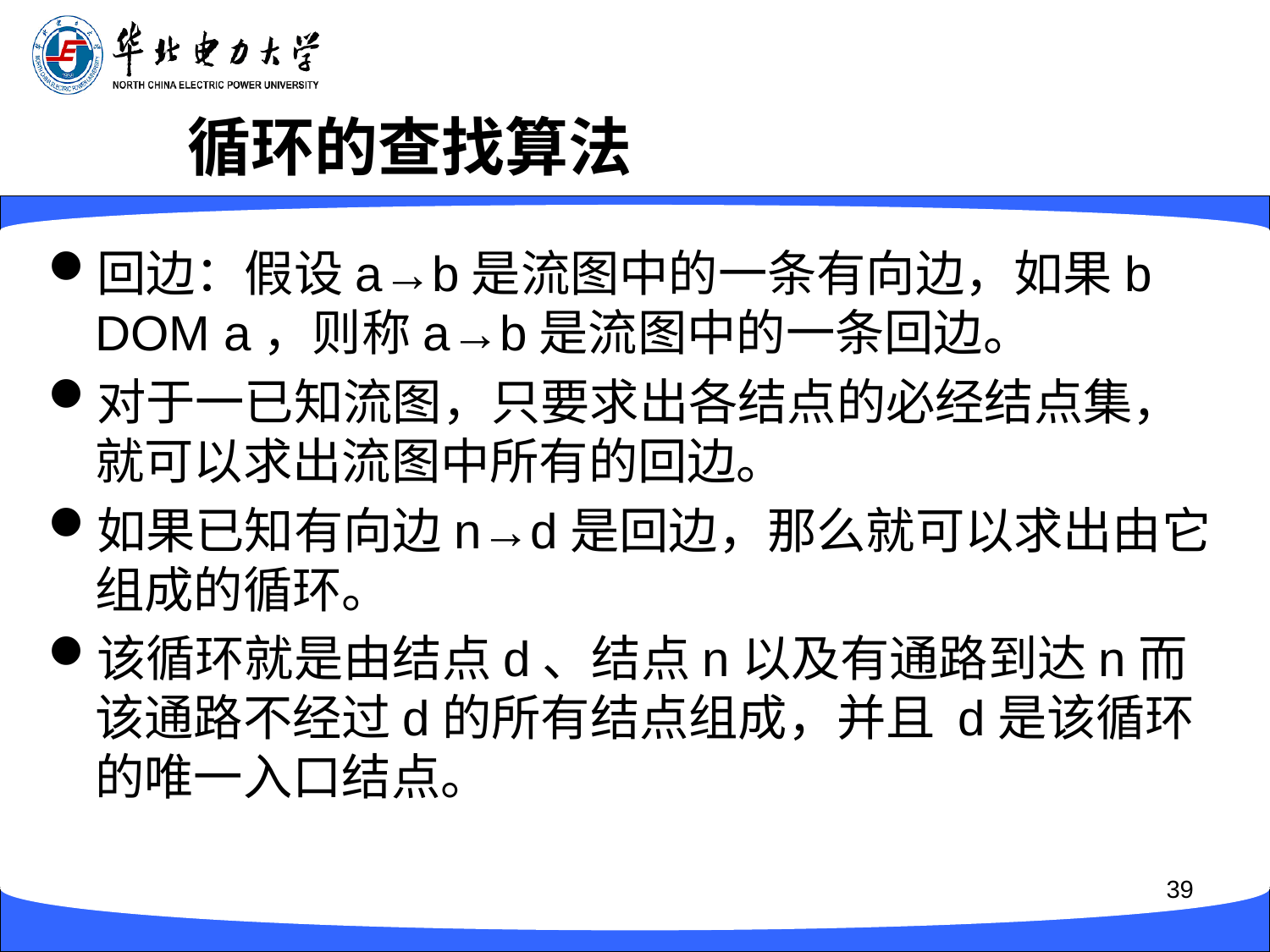

# 循环的查找算法
回边：假设a→b是流图中的一条有向边，如果b DOM a，则称a→b是流图中的一条回边。
对于一已知流图，只要求出各结点的必经结点集，就可以求出流图中所有的回边。
如果已知有向边n→d是回边，那么就可以求出由它组成的循环。
该循环就是由结点d、结点n以及有通路到达n而该通路不经过d的所有结点组成，并且 d是该循环的唯一入口结点。
39